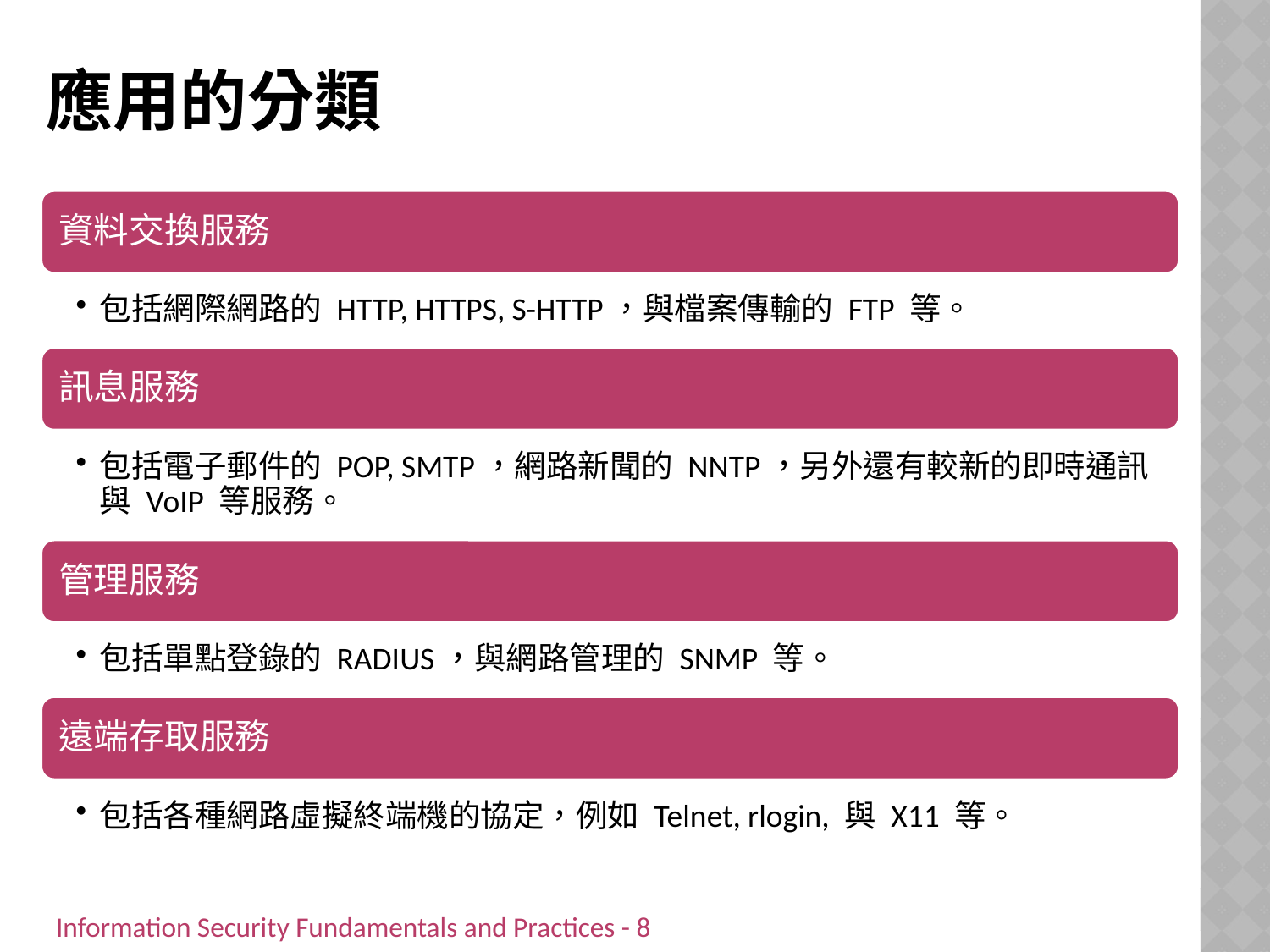

# 應用的分類
資料交換服務
包括網際網路的 HTTP, HTTPS, S-HTTP，與檔案傳輸的 FTP 等。
訊息服務
包括電子郵件的 POP, SMTP，網路新聞的 NNTP，另外還有較新的即時通訊與 VoIP 等服務。
管理服務
包括單點登錄的 RADIUS，與網路管理的 SNMP 等。
遠端存取服務
包括各種網路虛擬終端機的協定，例如 Telnet, rlogin, 與 X11 等。